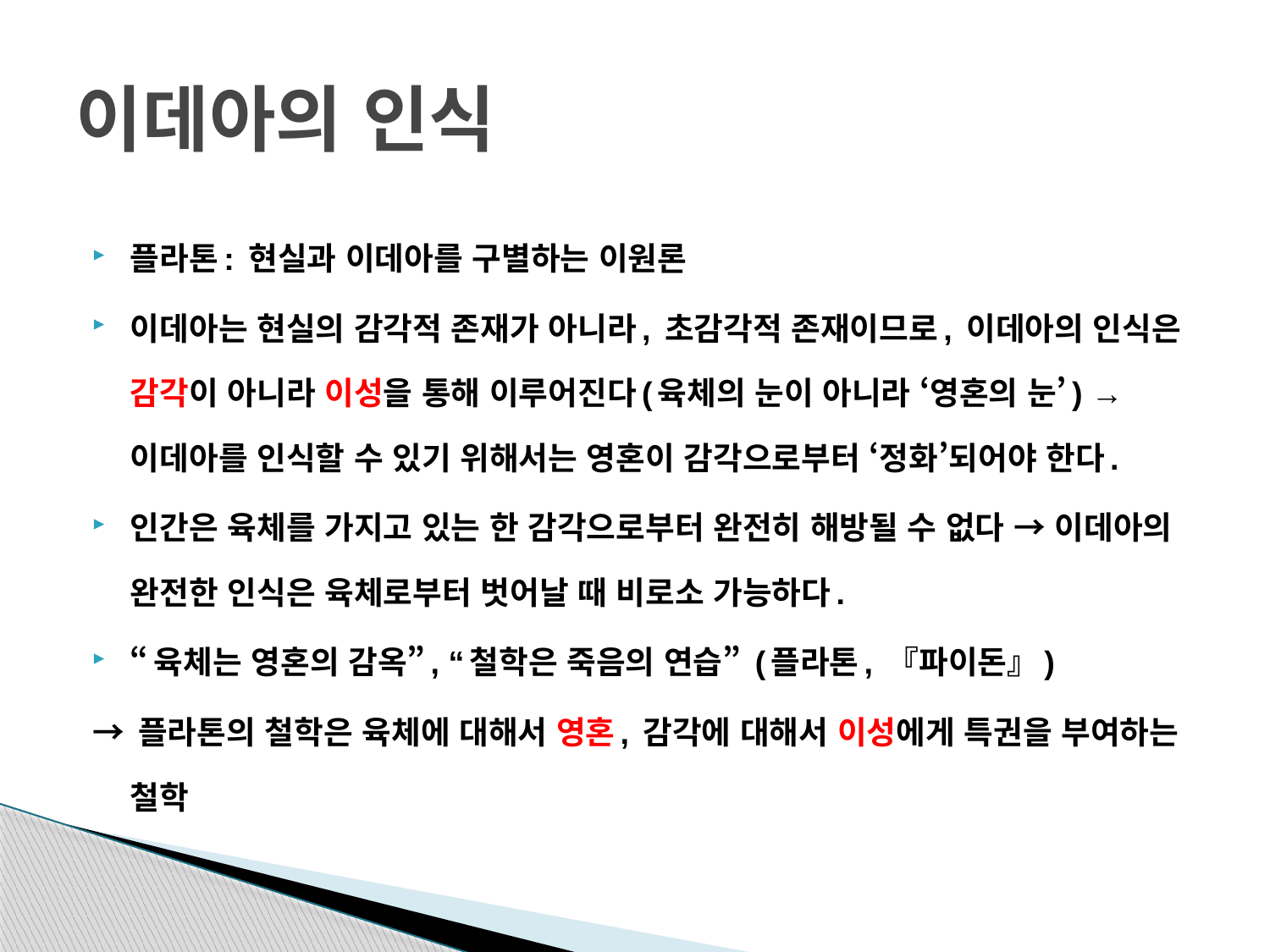

# 이데아의 인식
플라톤: 현실과 이데아를 구별하는 이원론
이데아는 현실의 감각적 존재가 아니라, 초감각적 존재이므로, 이데아의 인식은 감각이 아니라 이성을 통해 이루어진다(육체의 눈이 아니라 ‘영혼의 눈’) → 이데아를 인식할 수 있기 위해서는 영혼이 감각으로부터 ‘정화’되어야 한다.
인간은 육체를 가지고 있는 한 감각으로부터 완전히 해방될 수 없다 → 이데아의 완전한 인식은 육체로부터 벗어날 때 비로소 가능하다.
“육체는 영혼의 감옥”, “철학은 죽음의 연습” (플라톤, 『파이돈』)
→ 플라톤의 철학은 육체에 대해서 영혼, 감각에 대해서 이성에게 특권을 부여하는 철학